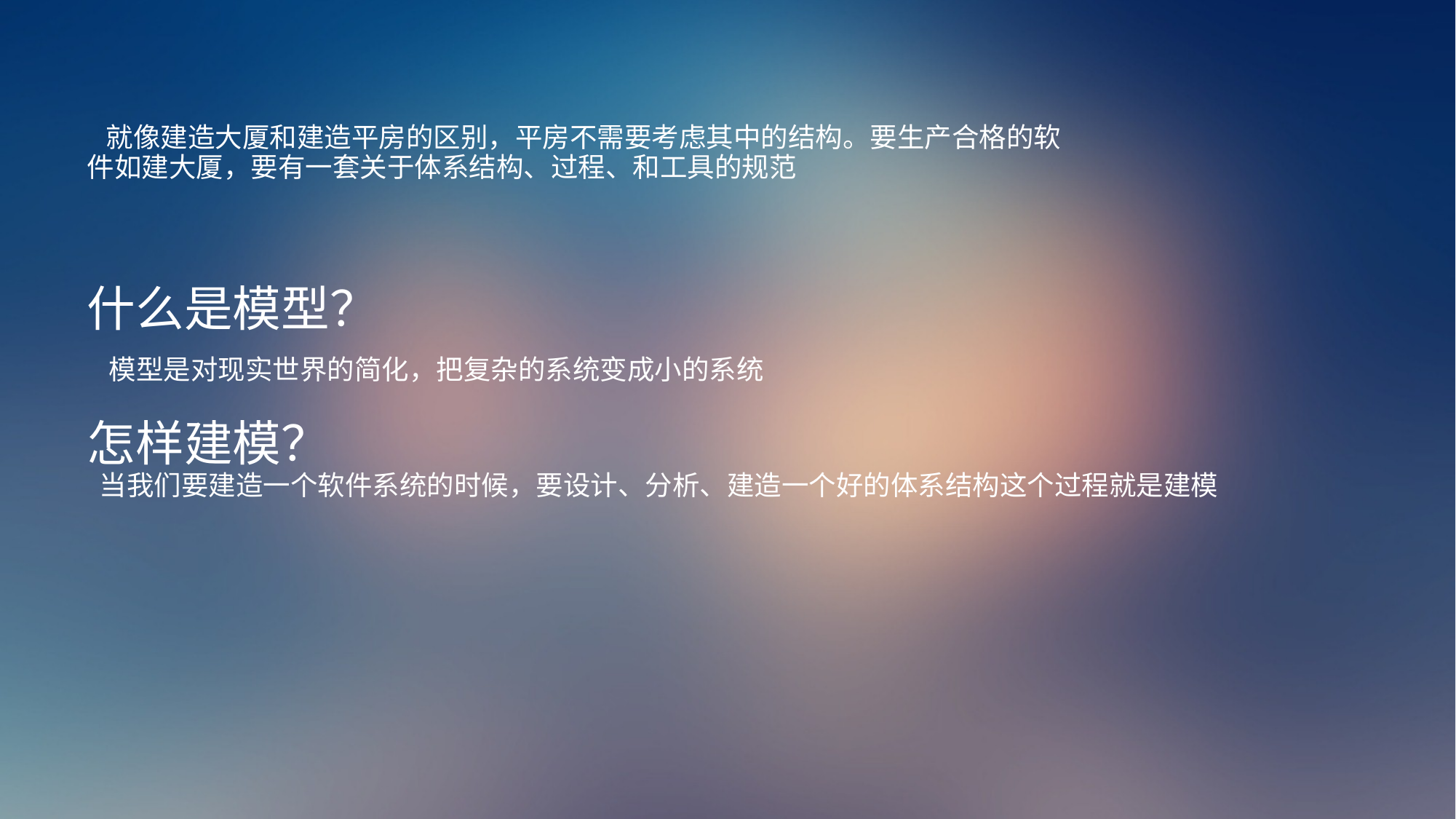

就像建造大厦和建造平房的区别，平房不需要考虑其中的结构。要生产合格的软件如建大厦，要有一套关于体系结构、过程、和工具的规范
# 什么是模型？ 模型是对现实世界的简化，把复杂的系统变成小的系统 怎样建模？ 当我们要建造一个软件系统的时候，要设计、分析、建造一个好的体系结构这个过程就是建模